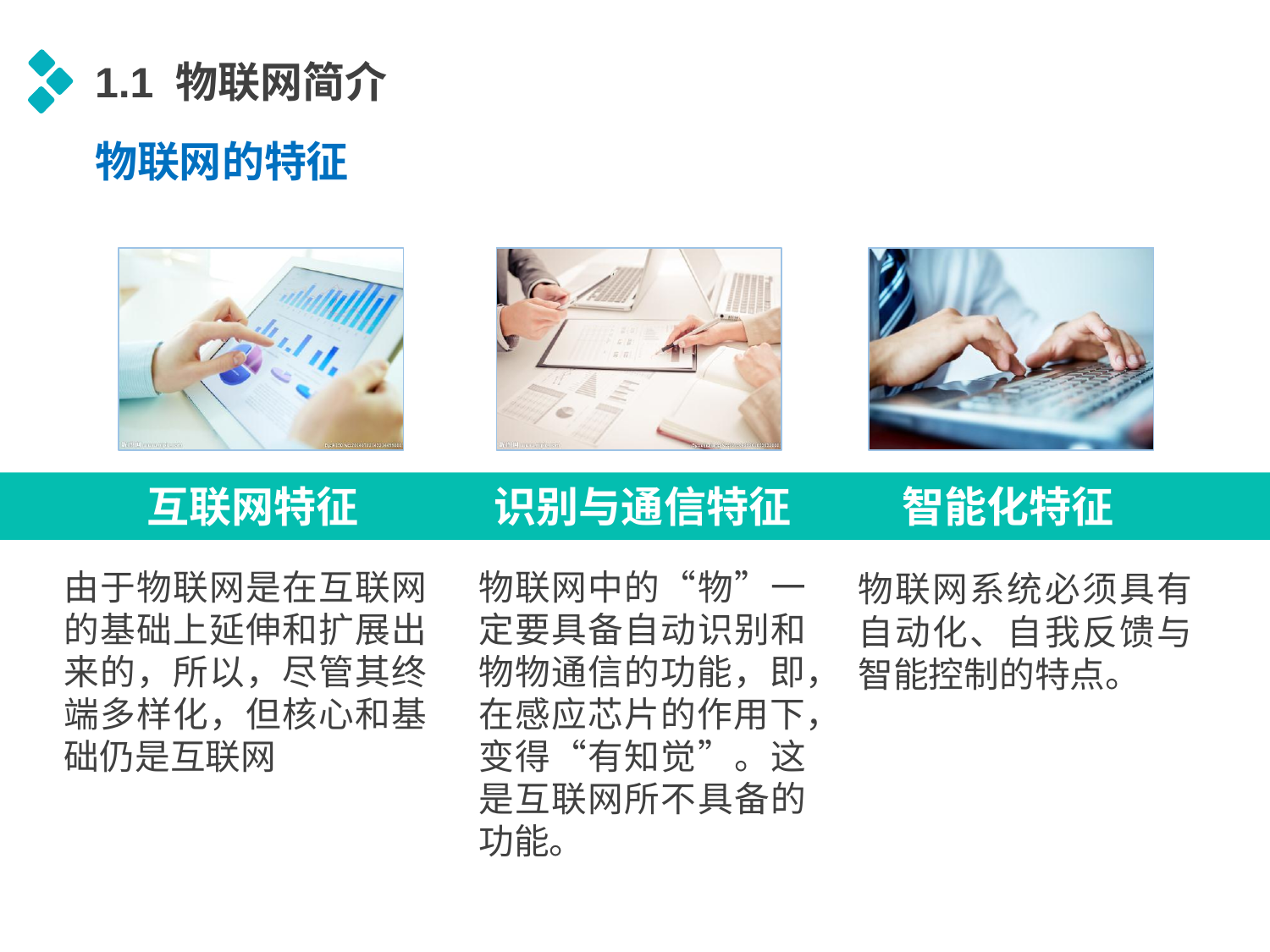

1.1 物联网简介

物联网的特征

识别与通信特征
互联网特征
智能化特征
由于物联网是在互联网的基础上延伸和扩展出来的，所以，尽管其终端多样化，但核心和基础仍是互联网
物联网中的“物”一定要具备自动识别和物物通信的功能，即，在感应芯片的作用下，变得“有知觉”。这是互联网所不具备的功能。
物联网系统必须具有自动化、自我反馈与智能控制的特点。
延时符